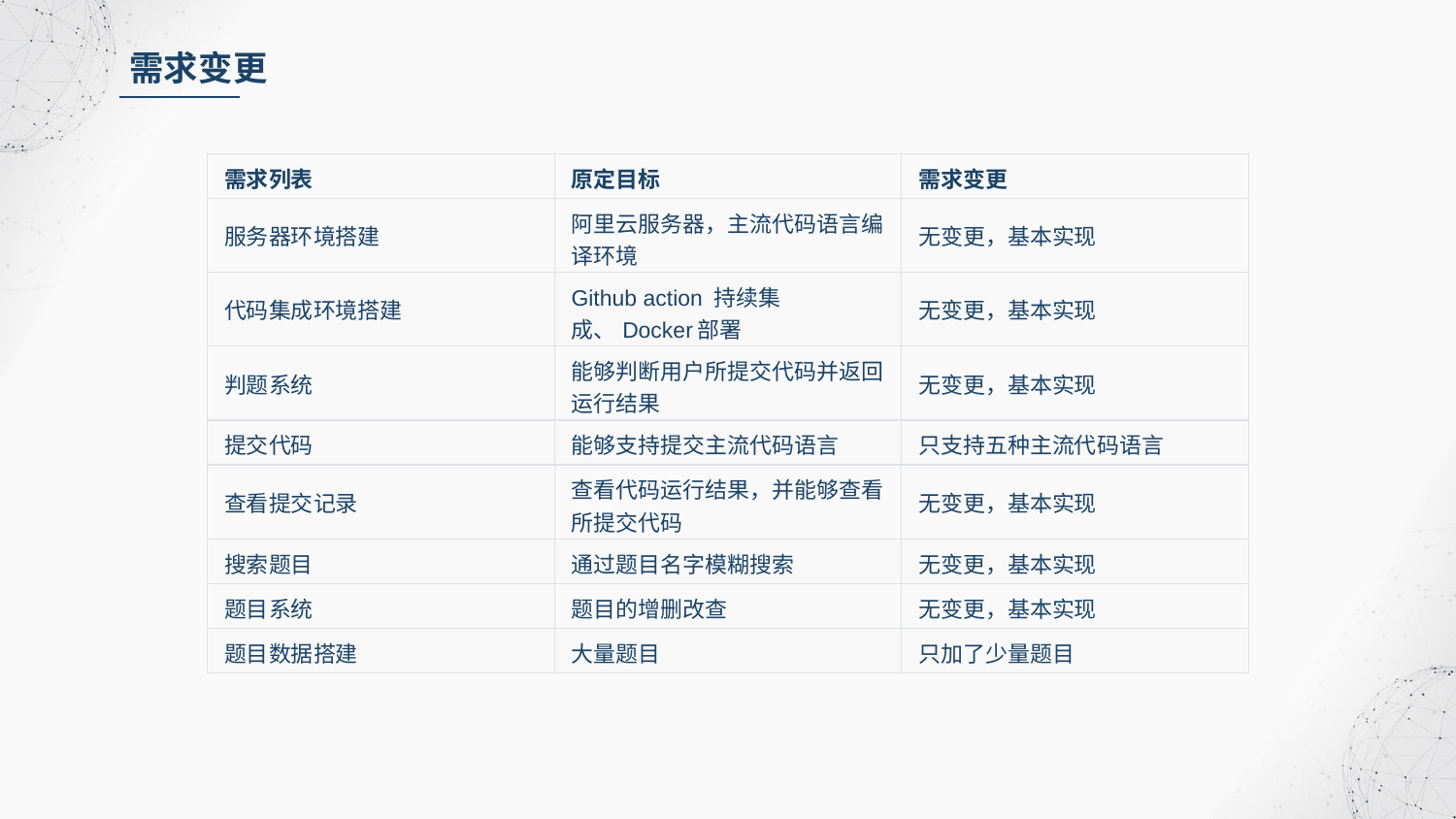

需求变更
| 需求列表 | 原定目标 | 需求变更 |
| --- | --- | --- |
| 服务器环境搭建 | 阿里云服务器，主流代码语言编译环境 | 无变更，基本实现 |
| 代码集成环境搭建 | Github action 持续集成、Docker部署 | 无变更，基本实现 |
| 判题系统 | 能够判断用户所提交代码并返回运行结果 | 无变更，基本实现 |
| 提交代码 | 能够支持提交主流代码语言 | 只支持五种主流代码语言 |
| 查看提交记录 | 查看代码运行结果，并能够查看所提交代码 | 无变更，基本实现 |
| 搜索题目 | 通过题目名字模糊搜索 | 无变更，基本实现 |
| 题目系统 | 题目的增删改查 | 无变更，基本实现 |
| 题目数据搭建 | 大量题目 | 只加了少量题目 |